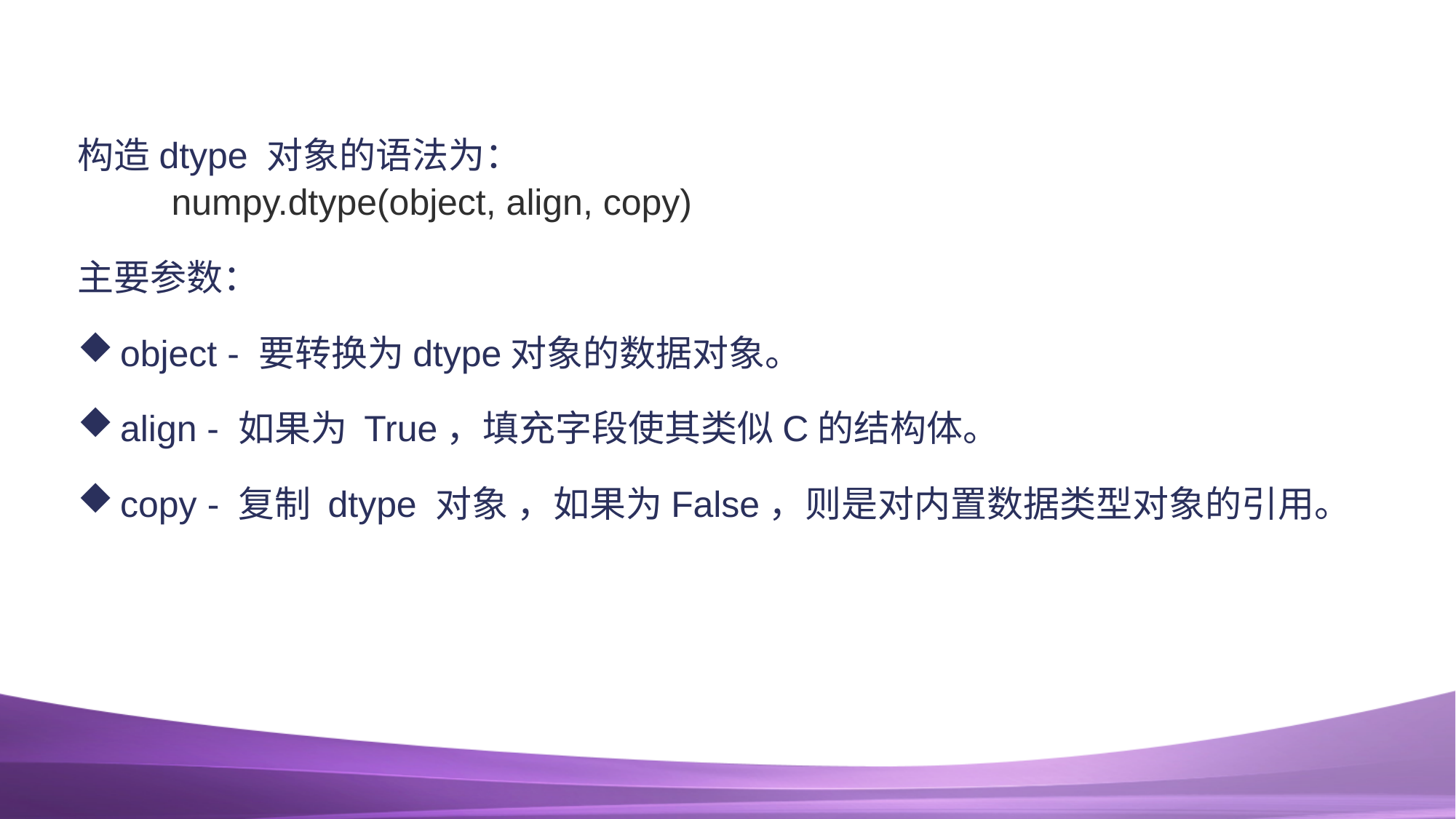

#
构造dtype 对象的语法为：
numpy.dtype(object, align, copy)
主要参数：
object - 要转换为dtype对象的数据对象。
align - 如果为 True，填充字段使其类似C的结构体。
copy - 复制 dtype 对象 ，如果为False，则是对内置数据类型对象的引用。